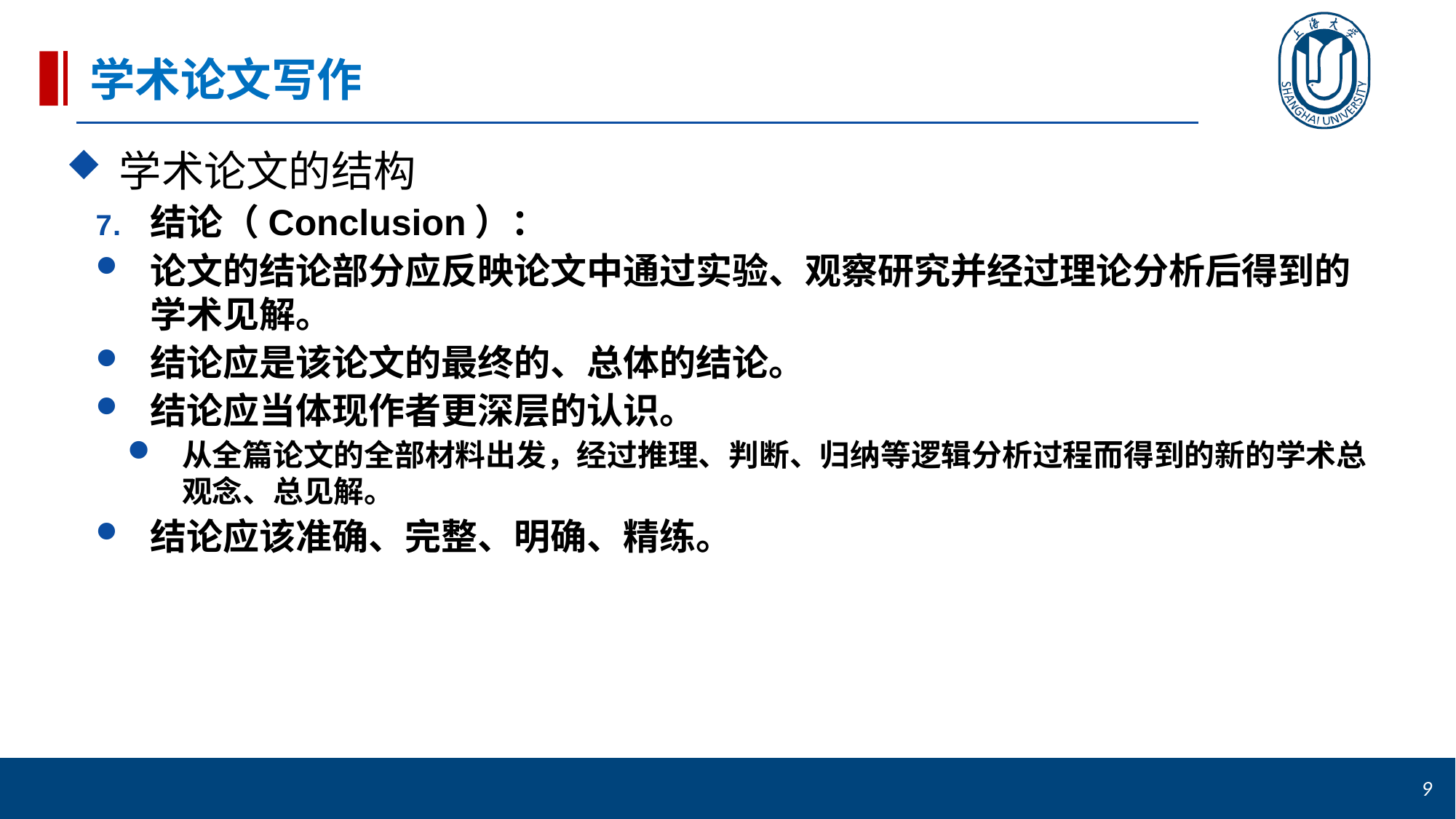

# 学术论文写作
学术论文的结构
结论（Conclusion）：
论文的结论部分应反映论文中通过实验、观察研究并经过理论分析后得到的学术见解。
结论应是该论文的最终的、总体的结论。
结论应当体现作者更深层的认识。
从全篇论文的全部材料出发，经过推理、判断、归纳等逻辑分析过程而得到的新的学术总观念、总见解。
结论应该准确、完整、明确、精练。

9